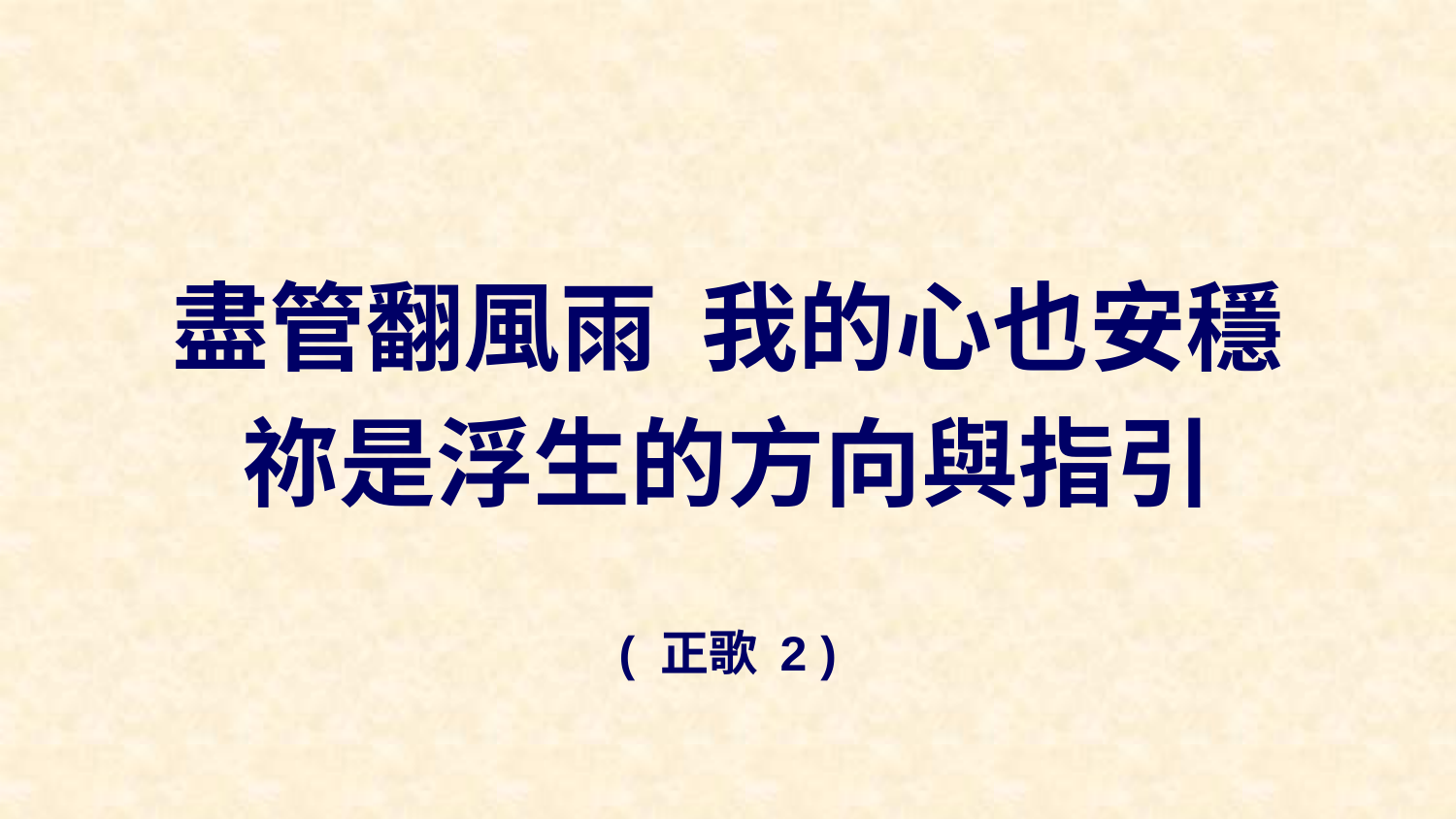

盡管翻風雨  我的心也安穩
祢是浮生的方向與指引
( 正歌 2 )